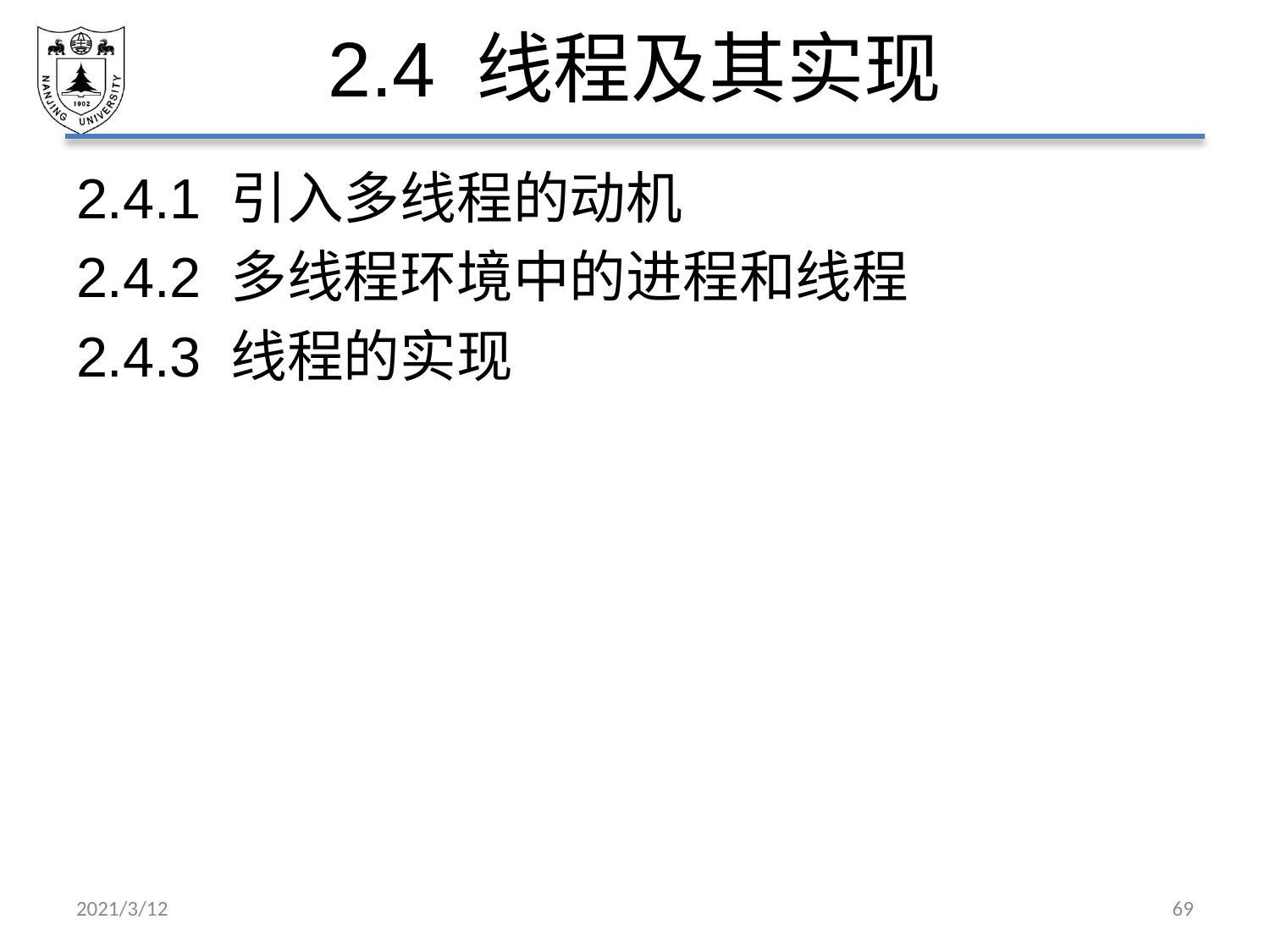

# 2.4 线程及其实现
2.4.1 引入多线程的动机
2.4.2 多线程环境中的进程和线程
2.4.3 线程的实现

2021/3/12
69